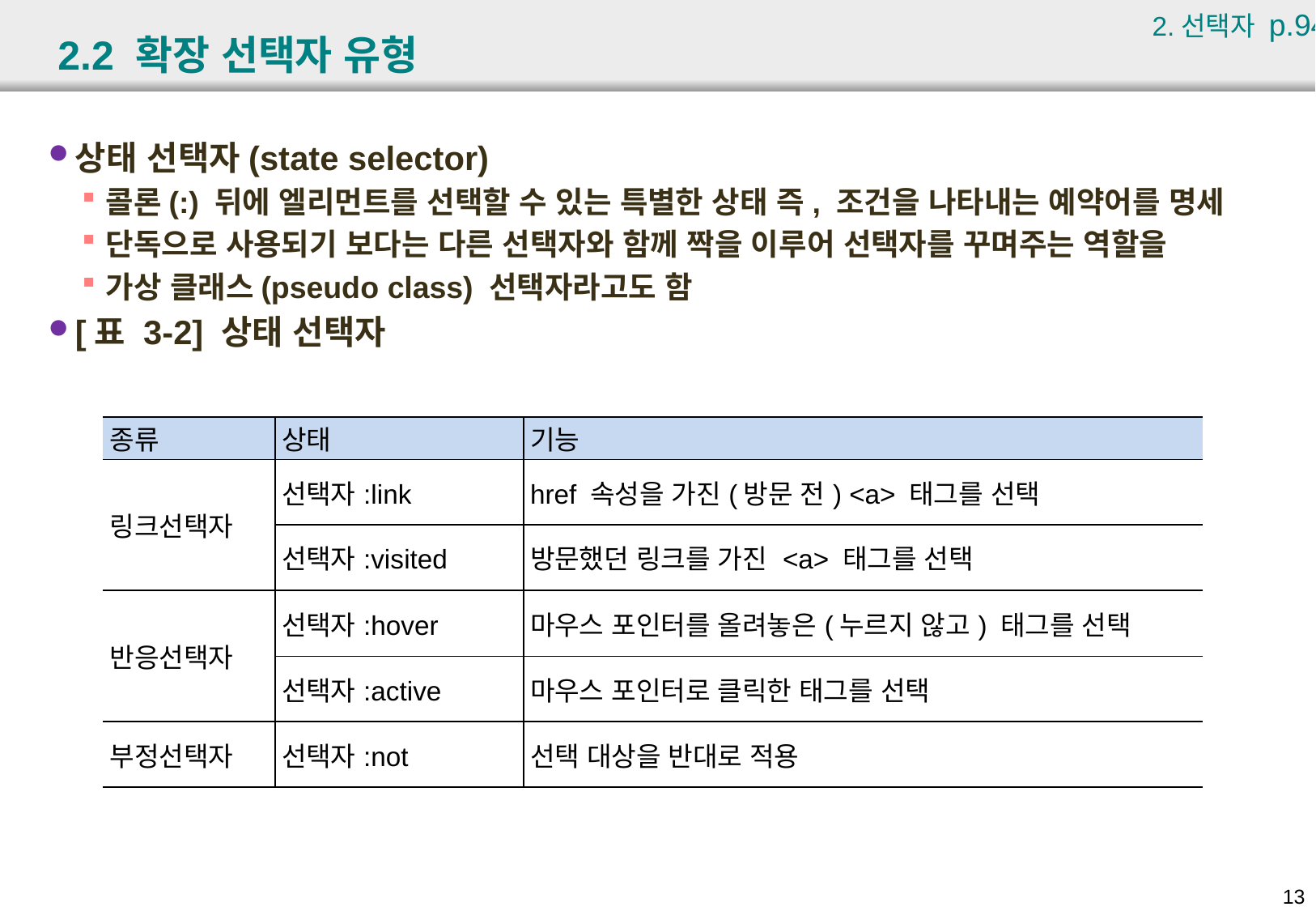

2.선택자 p.94
# 2.2 확장 선택자 유형
상태 선택자(state selector)
콜론(:) 뒤에 엘리먼트를 선택할 수 있는 특별한 상태 즉, 조건을 나타내는 예약어를 명세
단독으로 사용되기 보다는 다른 선택자와 함께 짝을 이루어 선택자를 꾸며주는 역할을
가상 클래스(pseudo class) 선택자라고도 함
[표 3-2] 상태 선택자

| 종류 | 상태 | 기능 |
| --- | --- | --- |
| 링크선택자 | 선택자:link | href 속성을 가진(방문 전) <a> 태그를 선택 |
|  | 선택자:visited | 방문했던 링크를 가진 <a> 태그를 선택 |
| 반응선택자 | 선택자:hover | 마우스 포인터를 올려놓은(누르지 않고) 태그를 선택 |
|  | 선택자:active | 마우스 포인터로 클릭한 태그를 선택 |
| 부정선택자 | 선택자:not | 선택 대상을 반대로 적용 |